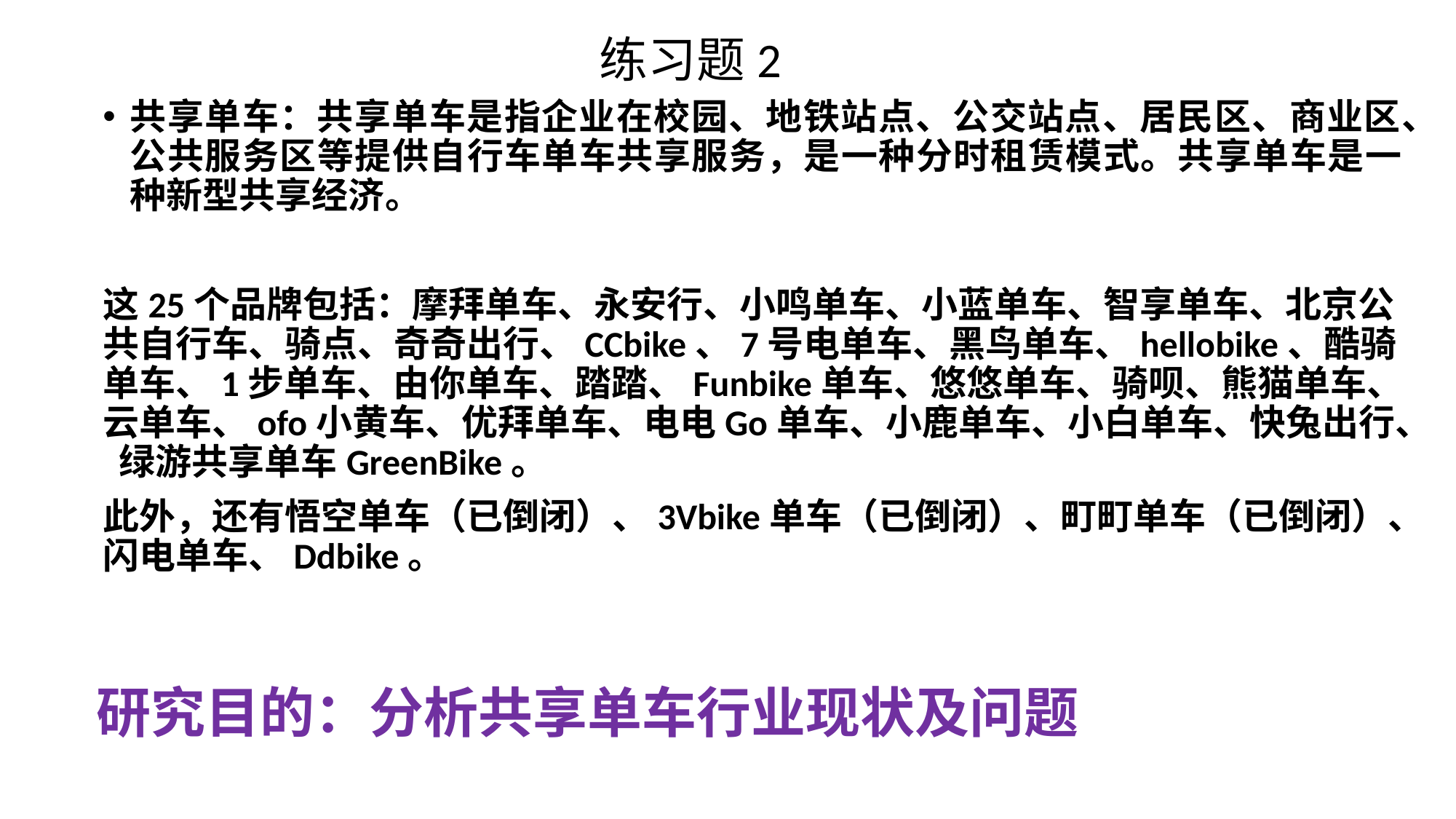

练习题2
共享单车：共享单车是指企业在校园、地铁站点、公交站点、居民区、商业区、公共服务区等提供自行车单车共享服务，是一种分时租赁模式。共享单车是一种新型共享经济。

这25个品牌包括：摩拜单车、永安行、小鸣单车、小蓝单车、智享单车、北京公共自行车、骑点、奇奇出行、CCbike、7号电单车、黑鸟单车、hellobike、酷骑单车、1步单车、由你单车、踏踏、Funbike单车、悠悠单车、骑呗、熊猫单车、云单车、ofo小黄车、优拜单车、电电Go单车、小鹿单车、小白单车、快兔出行、  绿游共享单车GreenBike。
此外，还有悟空单车（已倒闭）、3Vbike单车（已倒闭）、町町单车（已倒闭）、闪电单车、Ddbike。

研究目的：分析共享单车行业现状及问题